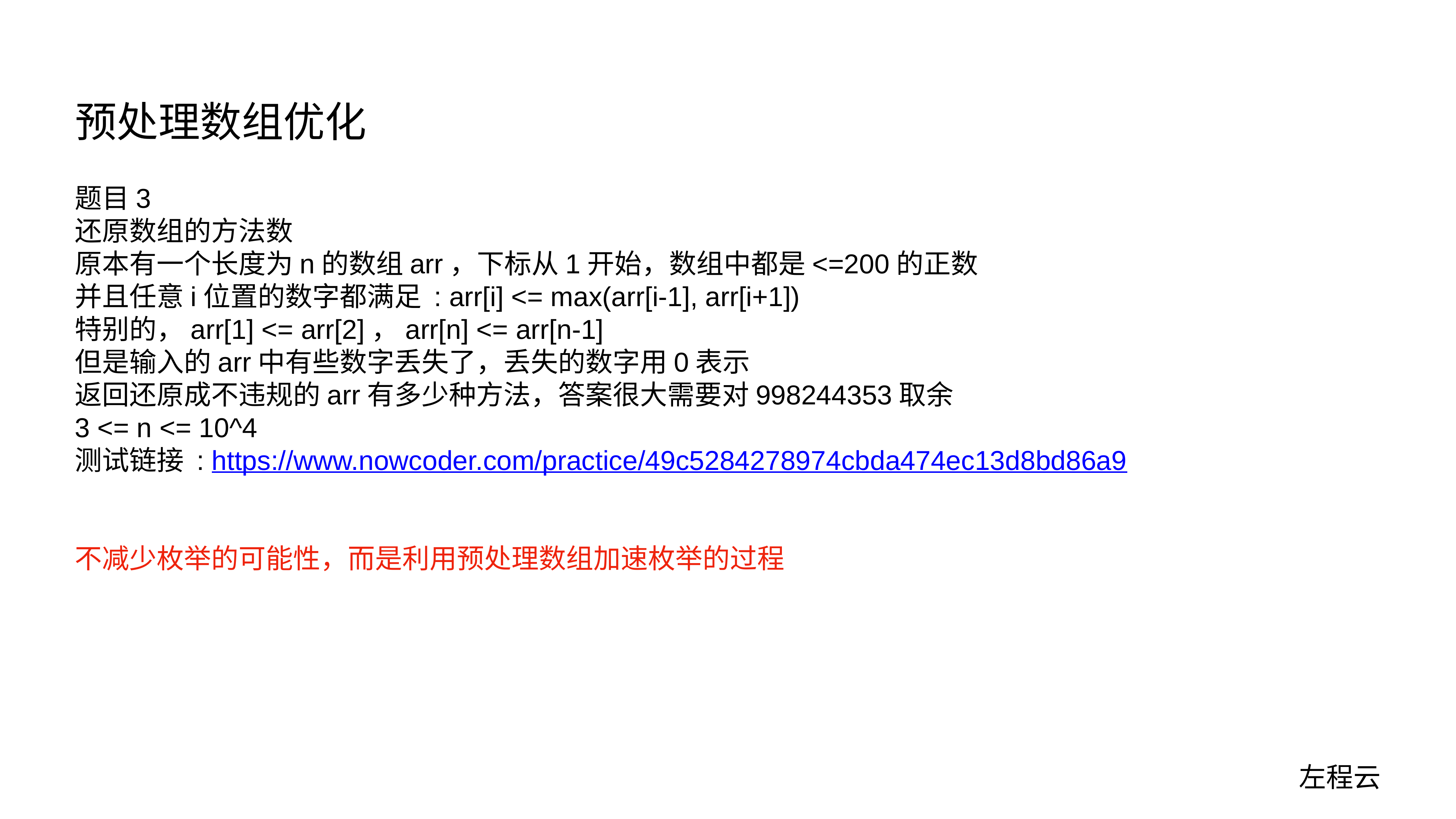

# 预处理数组优化
题目3
还原数组的方法数
原本有一个长度为n的数组arr，下标从1开始，数组中都是<=200的正数
并且任意i位置的数字都满足 : arr[i] <= max(arr[i-1], arr[i+1])
特别的，arr[1] <= arr[2]，arr[n] <= arr[n-1]
但是输入的arr中有些数字丢失了，丢失的数字用0表示
返回还原成不违规的arr有多少种方法，答案很大需要对998244353取余
3 <= n <= 10^4
测试链接 : https://www.nowcoder.com/practice/49c5284278974cbda474ec13d8bd86a9

不减少枚举的可能性，而是利用预处理数组加速枚举的过程
左程云